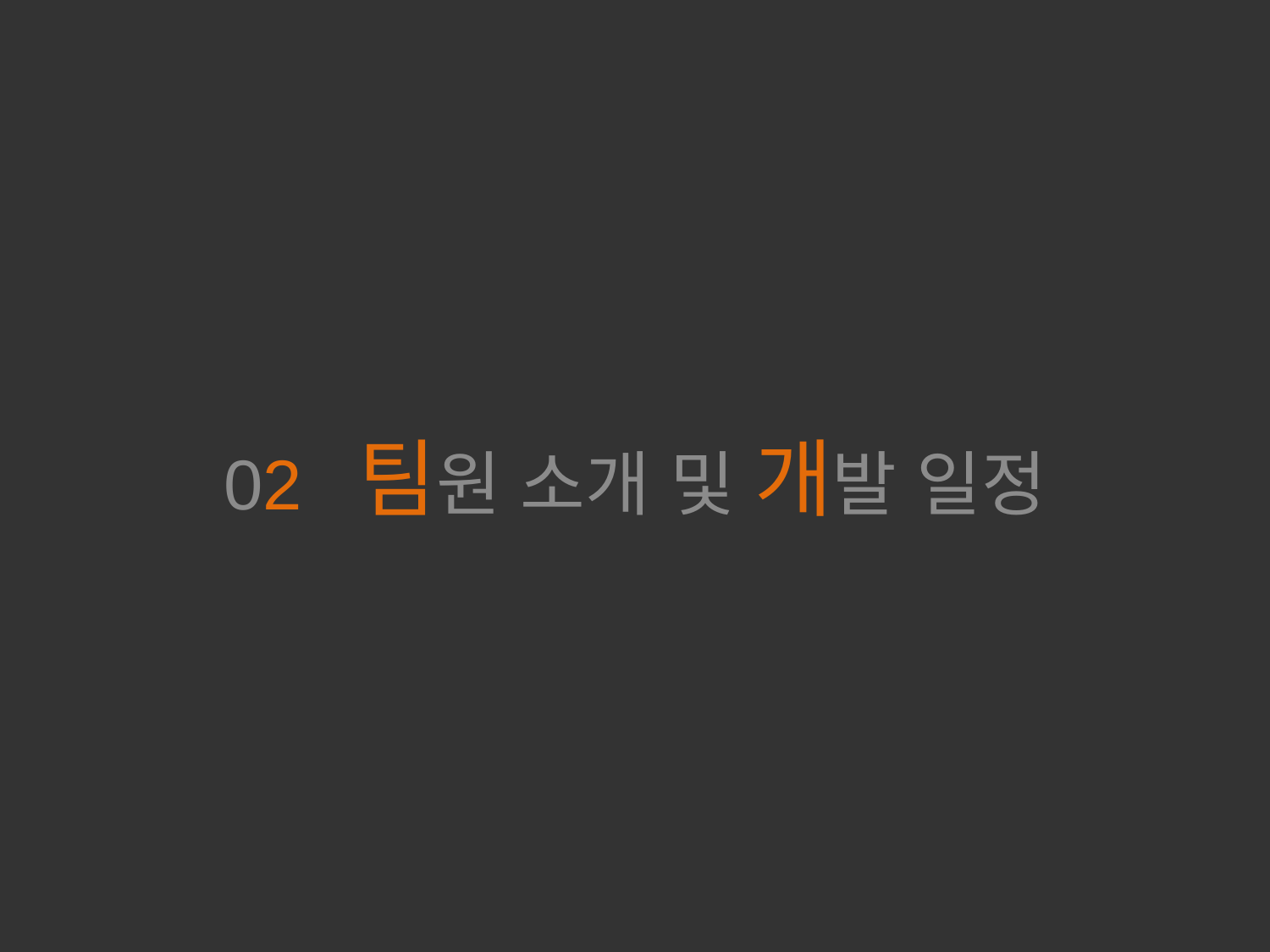

# 02  팀원 소개 및 개발 일정